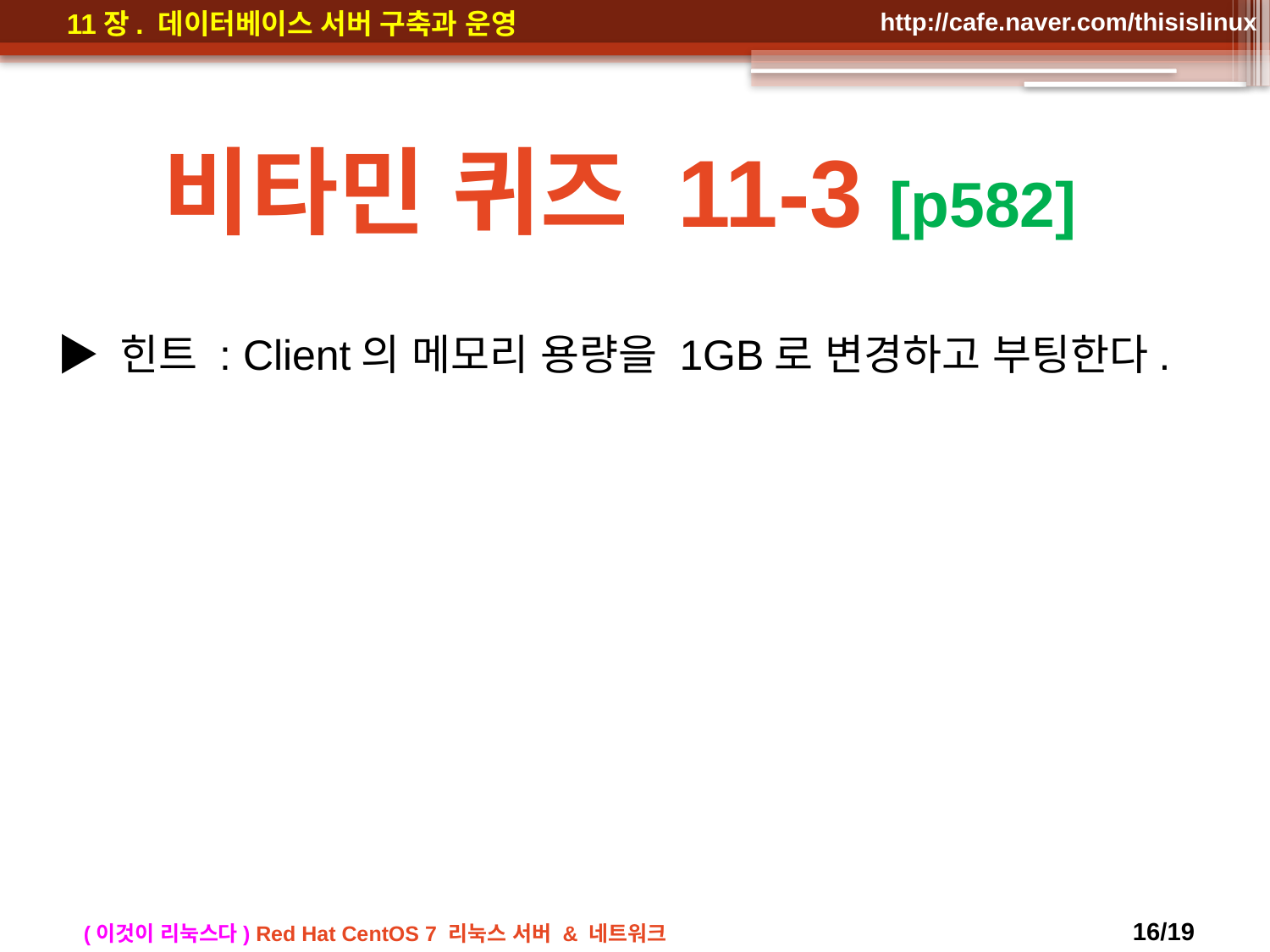

비타민 퀴즈 11-3 [p582]
▶ 힌트 : Client의 메모리 용량을 1GB로 변경하고 부팅한다.